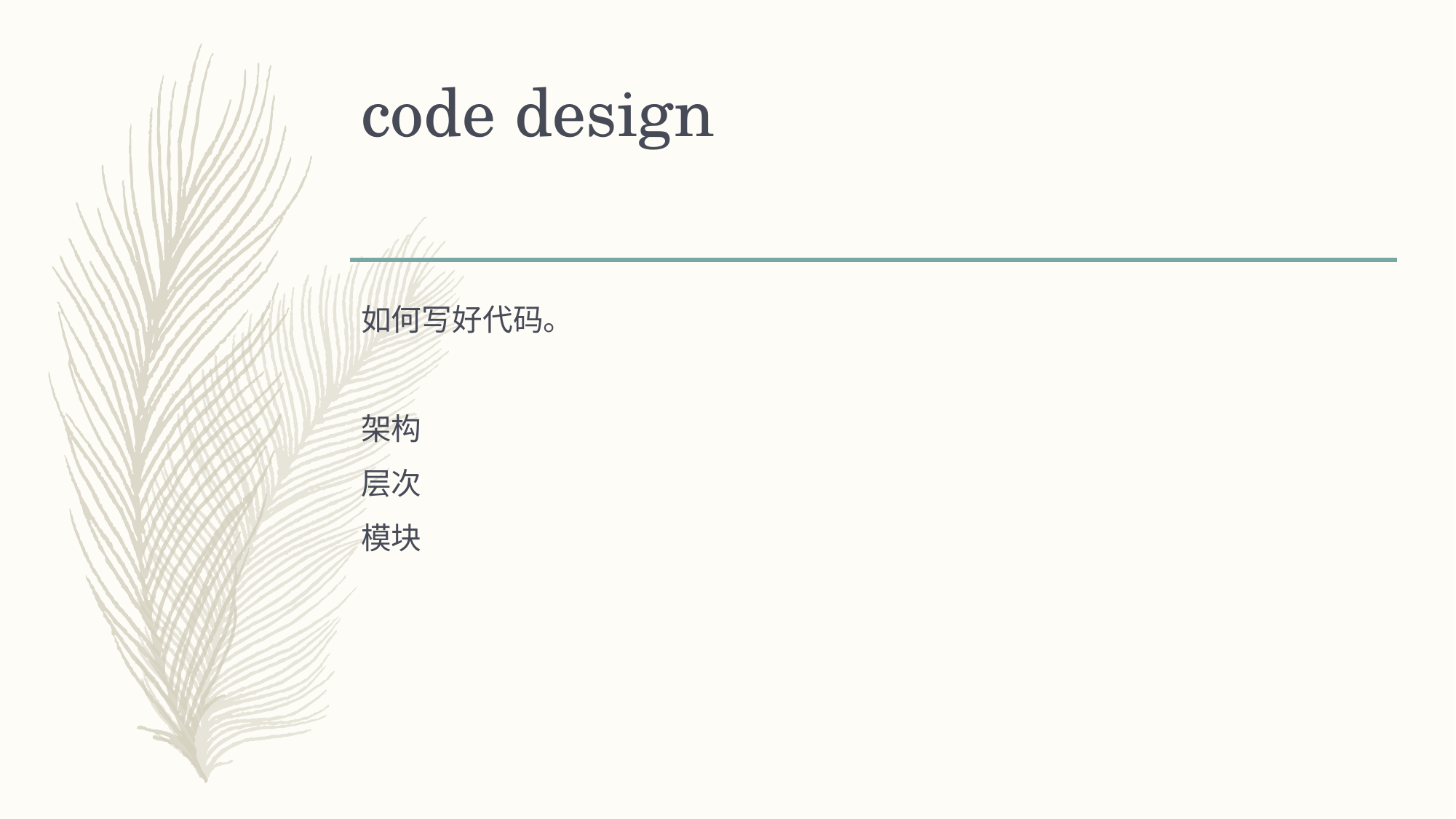

# code design
如何写好代码。

架构
层次
模块